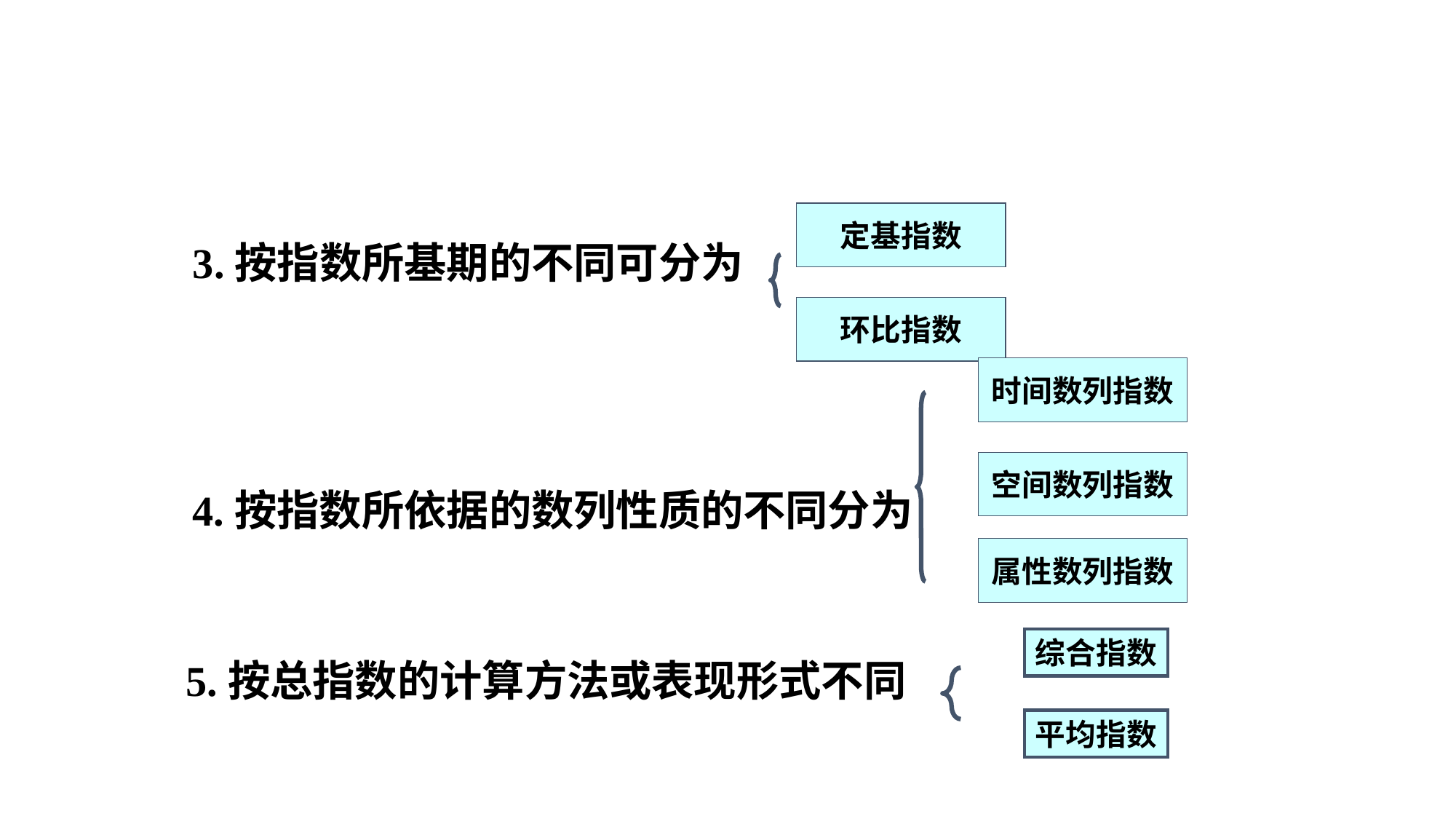

定基指数

环比指数
3.按指数所基期的不同可分为
时间数列指数

空间数列指数
属性数列指数
4.按指数所依据的数列性质的不同分为
综合指数

平均指数
5.按总指数的计算方法或表现形式不同